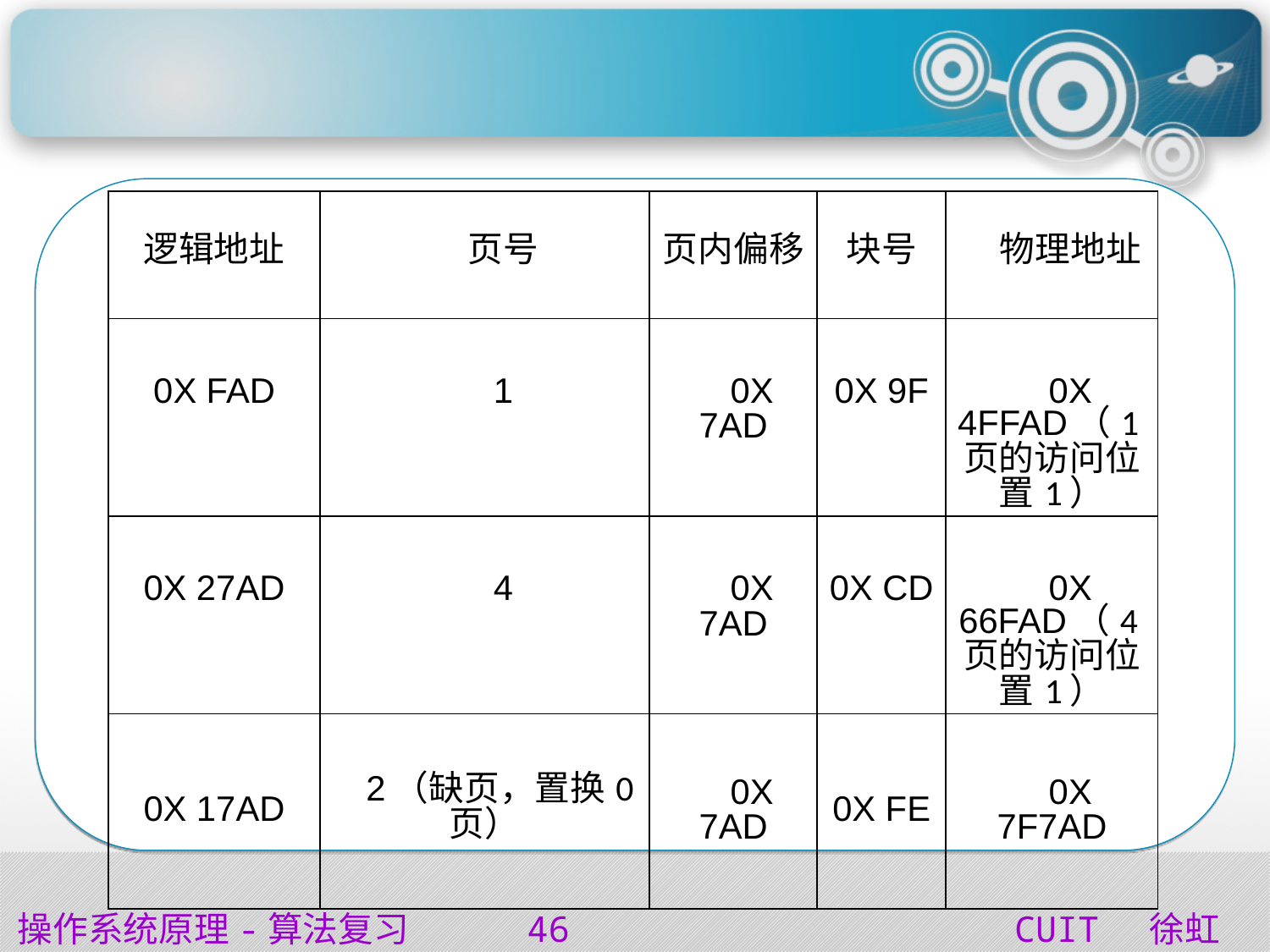

#
|  | 逻辑地址 | 页号 | 页内偏移 | 块号 | 物理地址 |
| --- | --- | --- | --- | --- | --- |
|  | 0X FAD | 1 | 0X 7AD | 0X 9F | 0X 4FFAD（1页的访问位置1） |
|  | 0X 27AD | 4 | 0X 7AD | 0X CD | 0X 66FAD（4页的访问位置1） |
|  | 0X 17AD | 2（缺页，置换0页） | 0X 7AD | 0X FE | 0X 7F7AD |
|  |  |  |  |  |  |